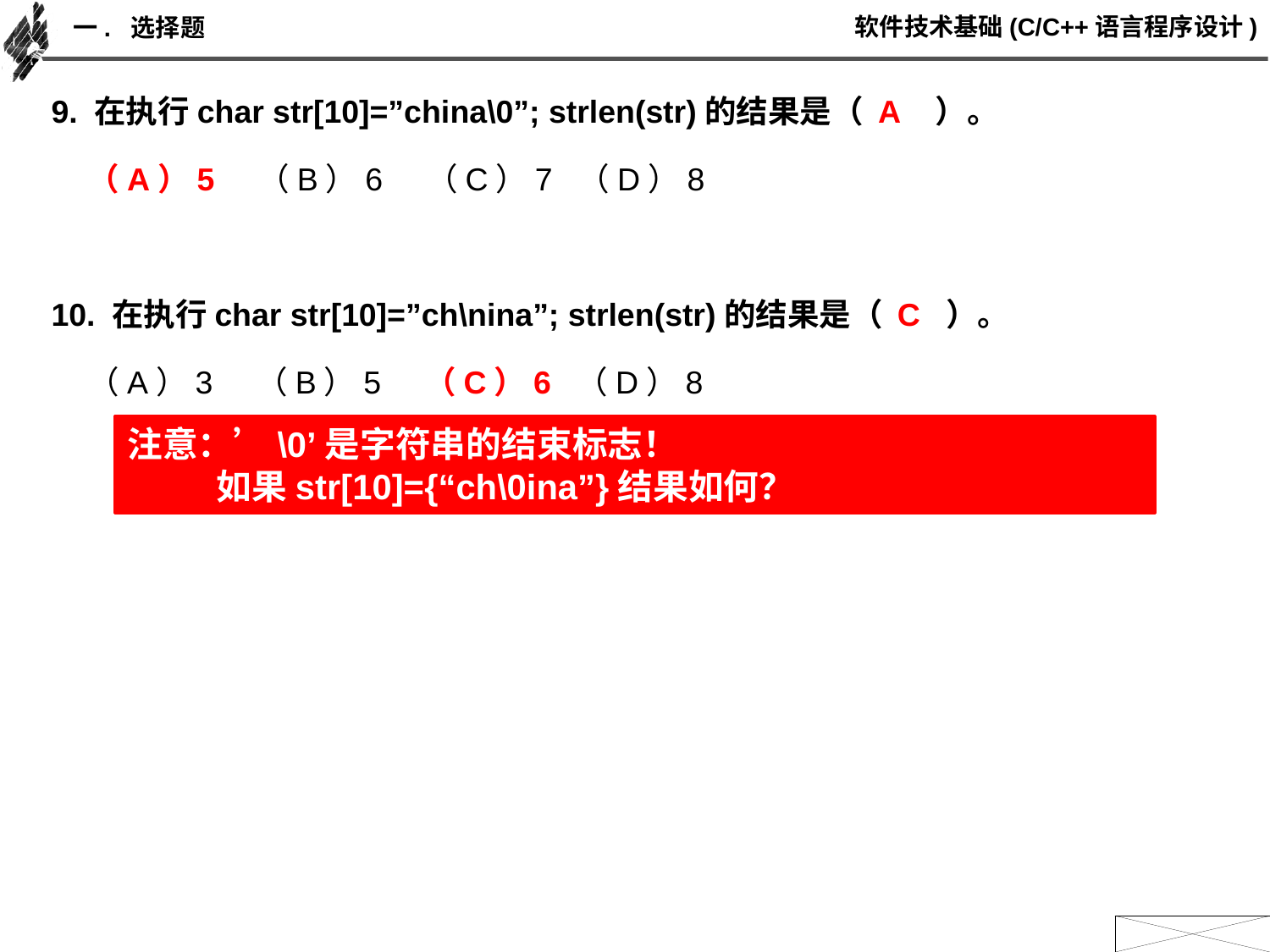

一.  选择题
9. 在执行char str[10]=”china\0”; strlen(str)的结果是（ A   ）。
    （A）5    （B）6    （C）7  （D）8

10. 在执行char str[10]=”ch\nina”; strlen(str)的结果是（ C  ）。
    （A）3    （B）5    （C）6  （D）8
注意：’\0’是字符串的结束标志！
          如果str[10]={“ch\0ina”}结果如何？